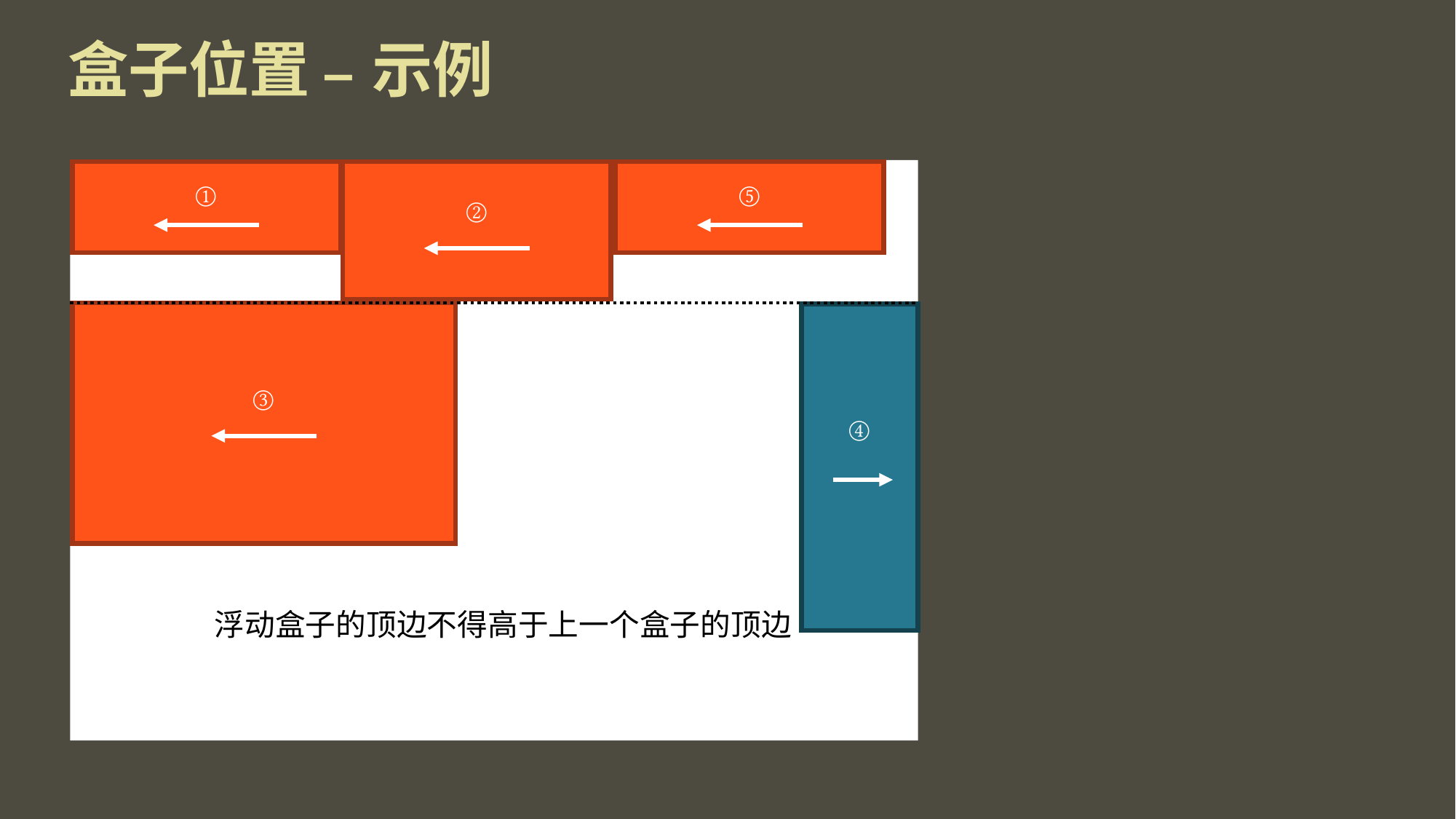

# 盒子位置-示例

①

②

⑤

③

④
浮动盒子的顶边不得高于上一个盒子的顶边